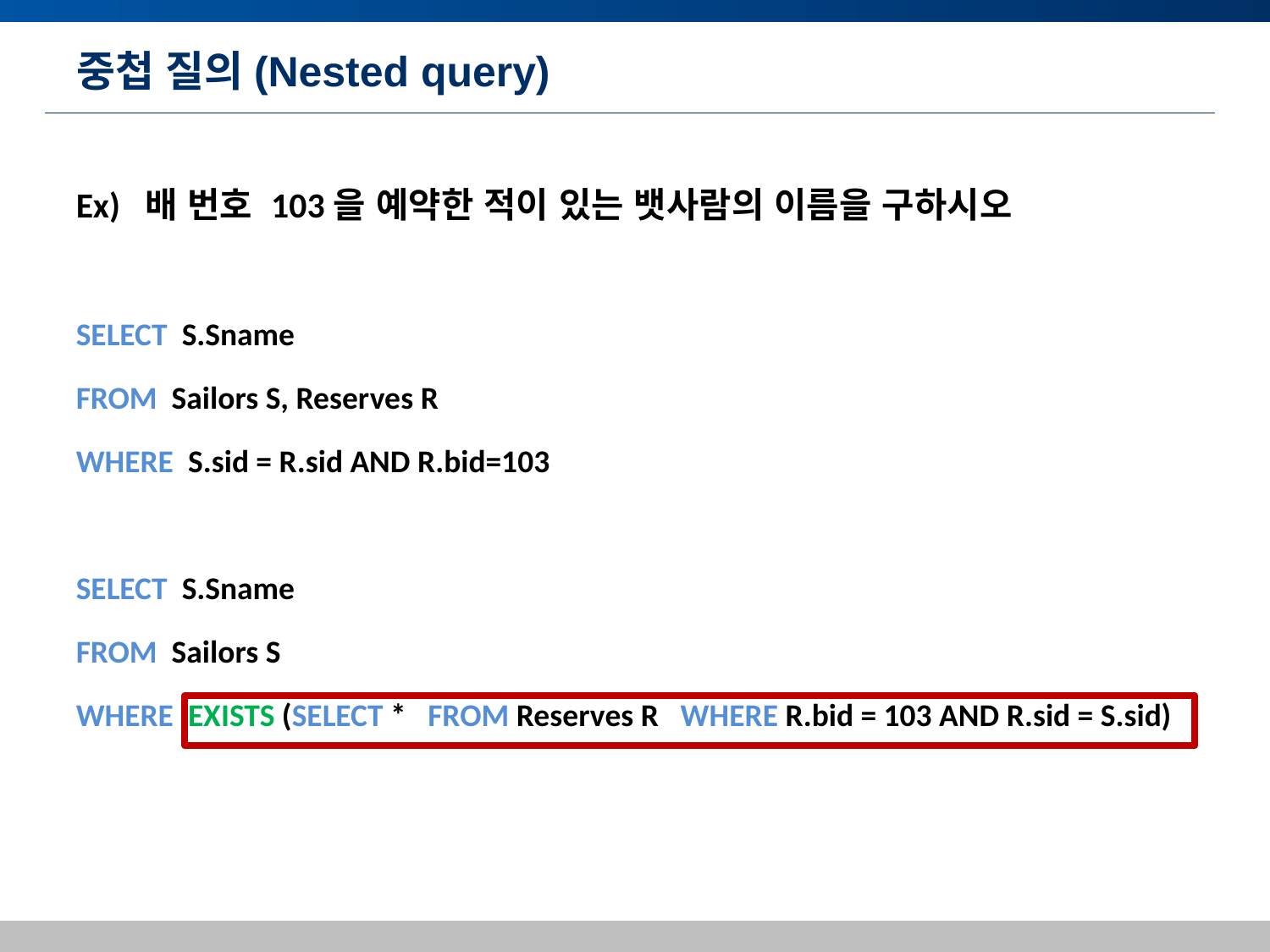

# 중첩 질의(Nested query)

Ex)  배 번호 103을 예약한 적이 있는 뱃사람의 이름을 구하시오

SELECT  S.Sname
FROM  Sailors S, Reserves R
WHERE  S.sid = R.sid AND R.bid=103

SELECT  S.Sname
FROM  Sailors S
WHERE  EXISTS (SELECT *   FROM Reserves R   WHERE R.bid = 103 AND R.sid = S.sid)